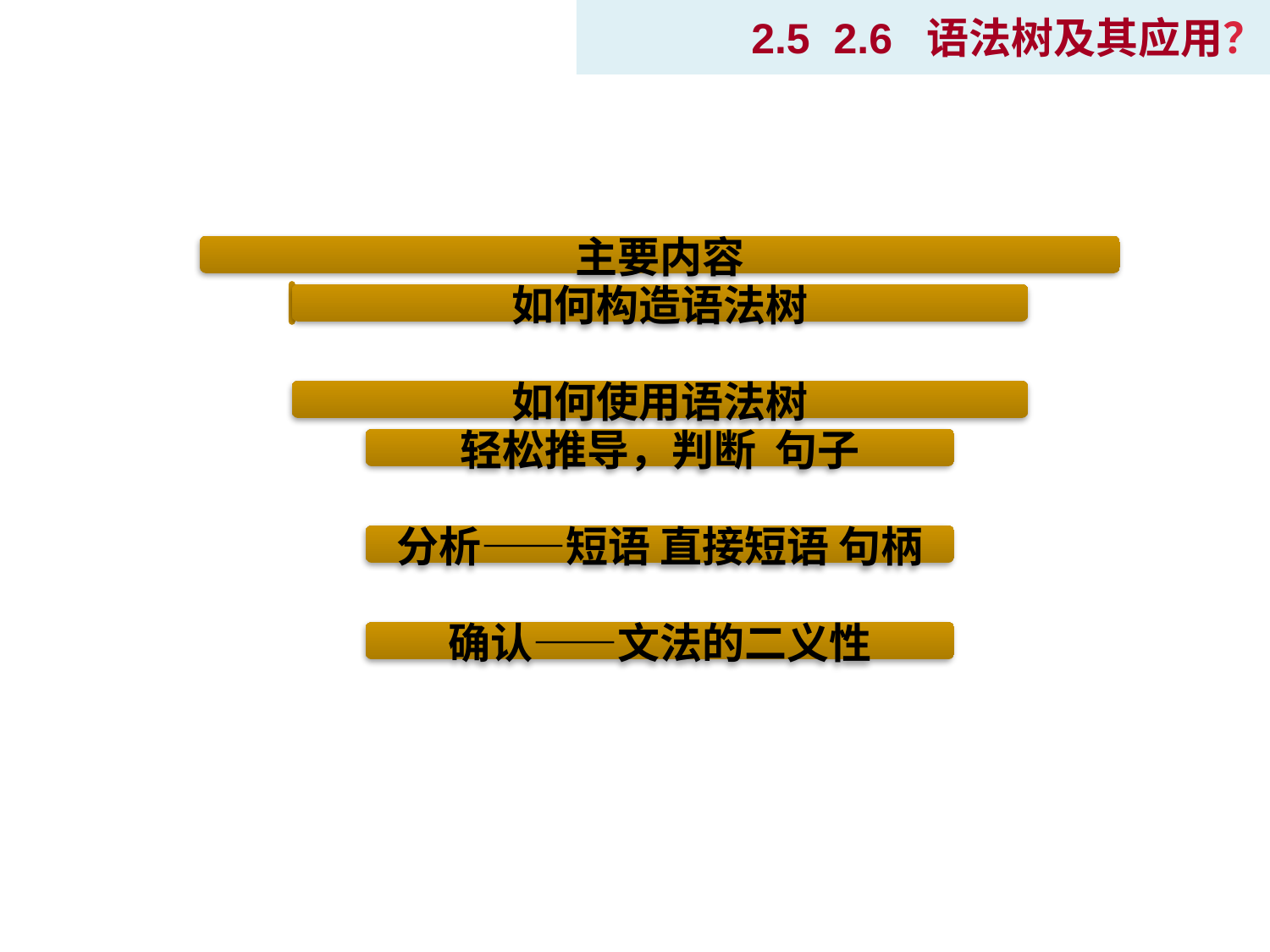

2.5  2.6  语法树及其应用？
主要内容
如何构造语法树
如何使用语法树
轻松推导，判断  句子
分析——短语 直接短语 句柄
确认——文法的二义性